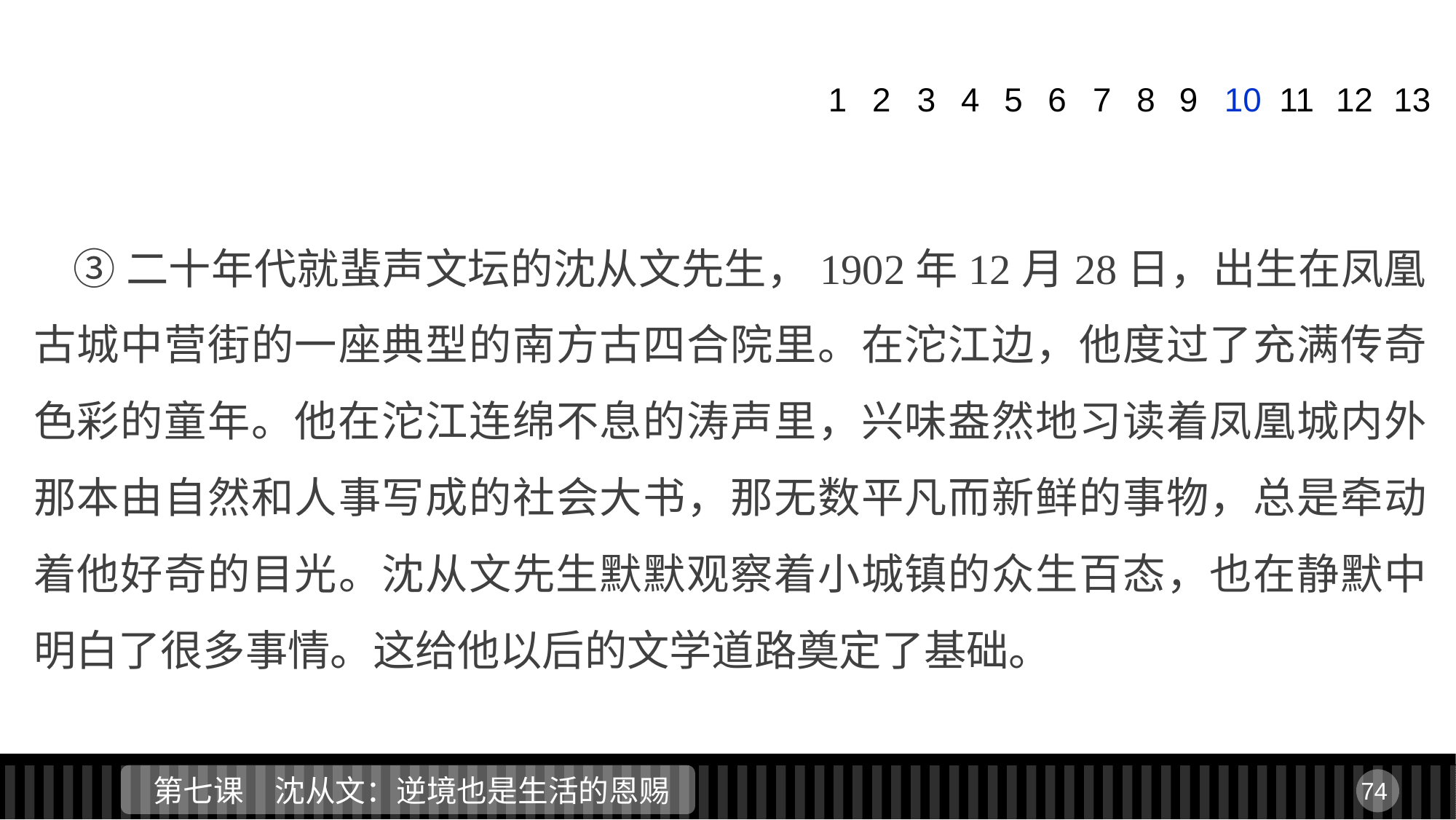

1
2
3
4
5
6
7
8
9
10
11
12
13
    ③二十年代就蜚声文坛的沈从文先生，1902年12月28日，出生在凤凰古城中营街的一座典型的南方古四合院里。在沱江边，他度过了充满传奇色彩的童年。他在沱江连绵不息的涛声里，兴味盎然地习读着凤凰城内外那本由自然和人事写成的社会大书，那无数平凡而新鲜的事物，总是牵动着他好奇的目光。沈从文先生默默观察着小城镇的众生百态，也在静默中明白了很多事情。这给他以后的文学道路奠定了基础。